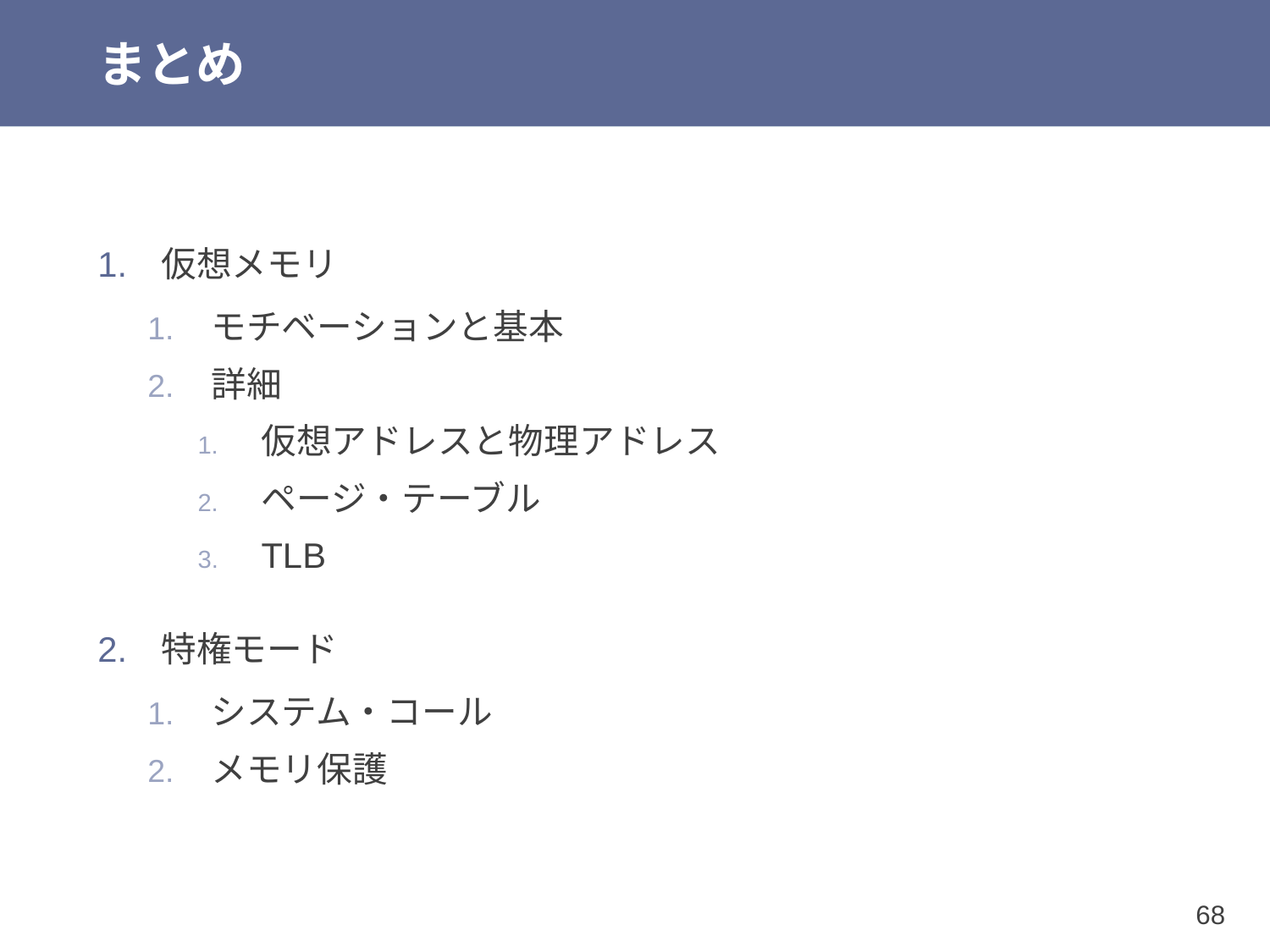

# まとめ
仮想メモリ
モチベーションと基本
詳細
仮想アドレスと物理アドレス
ページ・テーブル
TLB
特権モード
システム・コール
メモリ保護